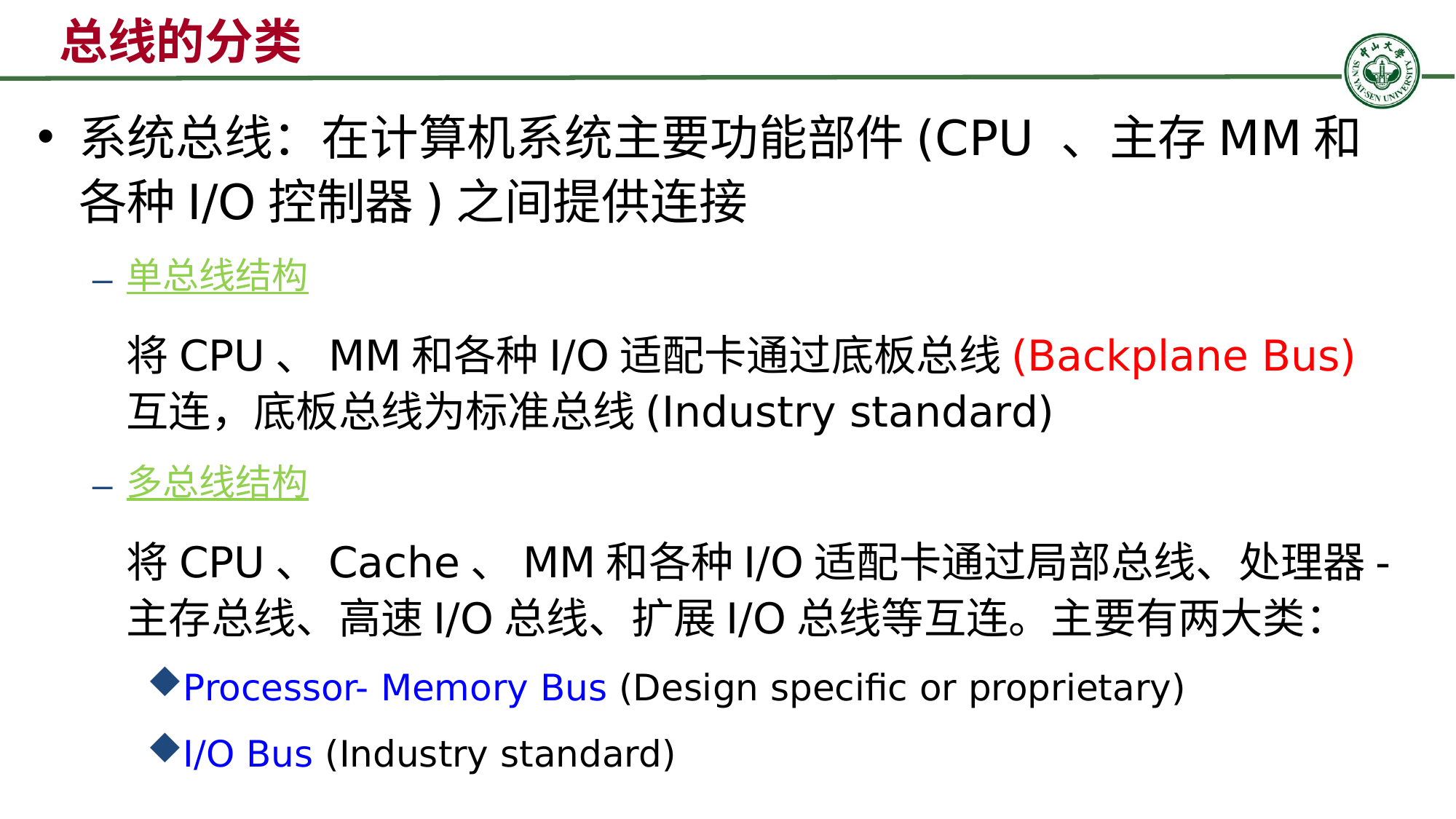

总线的分类
系统总线：在计算机系统主要功能部件(CPU 、主存MM和各种I/O控制器)之间提供连接
单总线结构
	将CPU、MM和各种I/O适配卡通过底板总线(Backplane Bus)互连，底板总线为标准总线(Industry standard)
多总线结构
	将CPU、Cache、MM和各种I/O适配卡通过局部总线、处理器-主存总线、高速I/O总线、扩展I/O总线等互连。主要有两大类：
Processor- Memory Bus (Design specific or proprietary)
I/O Bus (Industry standard)